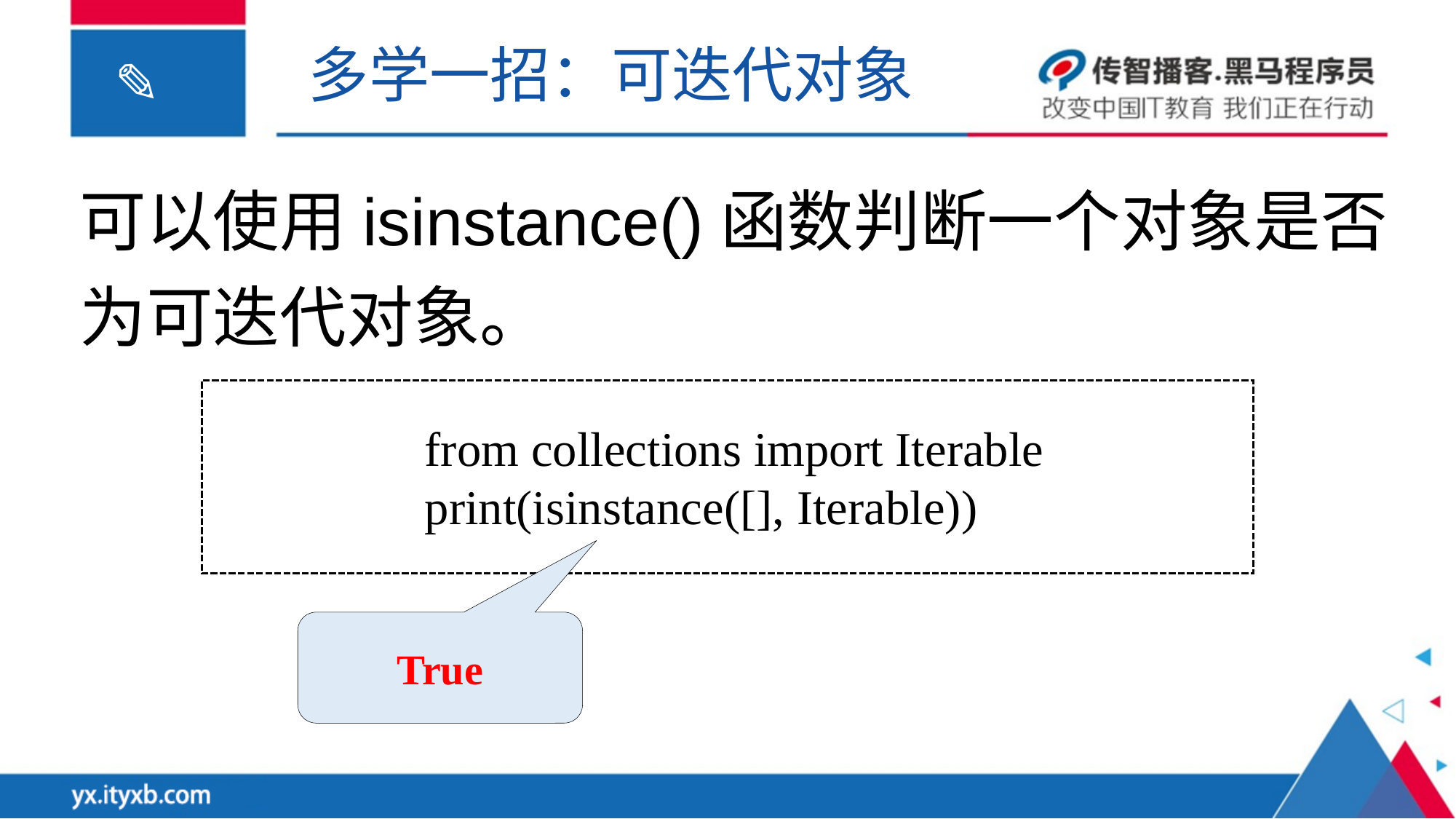

多学一招：可迭代对象
可以使用isinstance()函数判断一个对象是否为可迭代对象。

from collections import Iterable
print(isinstance([], Iterable))
True